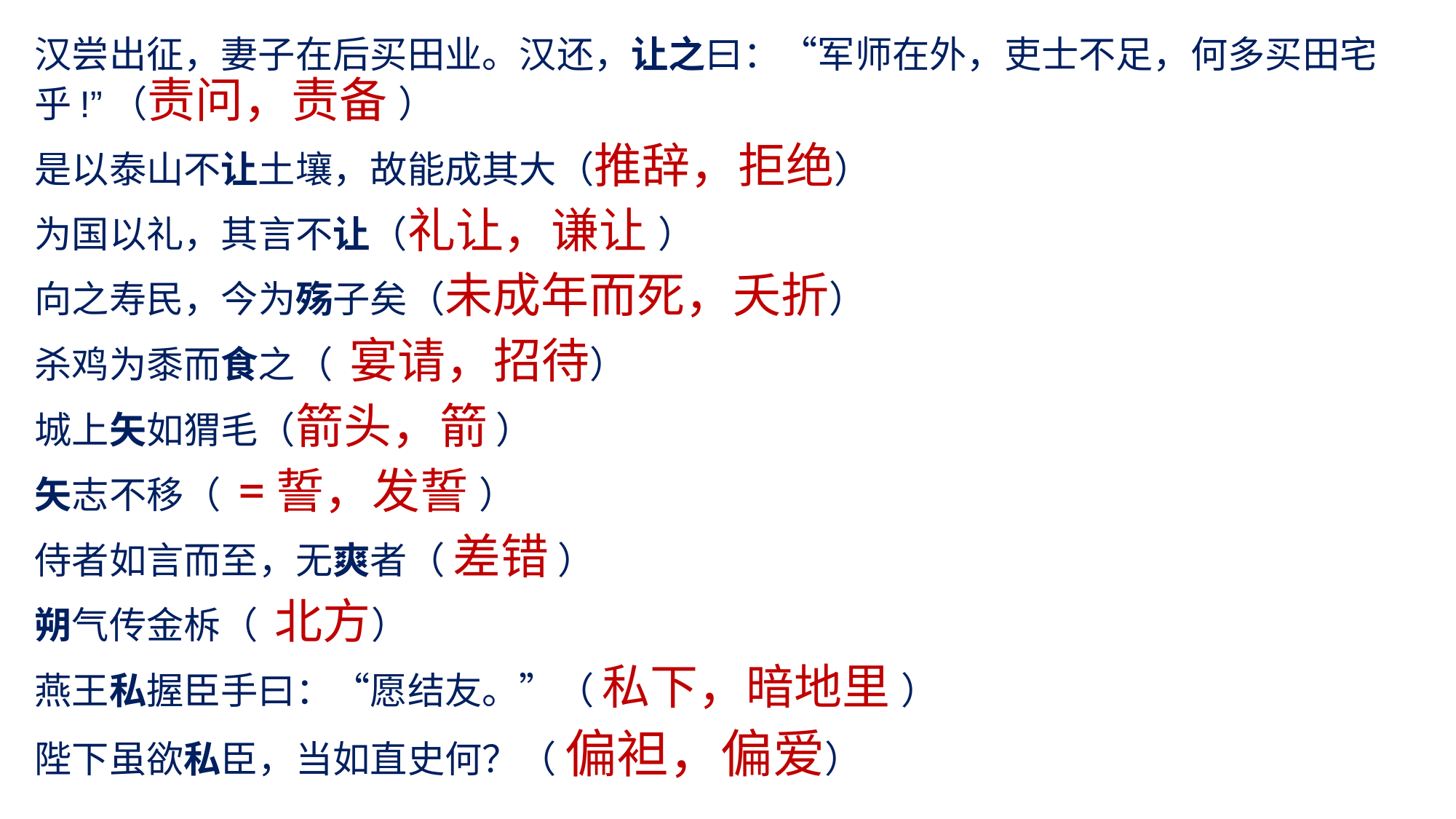

汉尝出征，妻子在后买田业。汉还，让之曰：“军师在外，吏士不足，何多买田宅乎!”（责问，责备 ）
是以泰山不让土壤，故能成其大（推辞，拒绝）
为国以礼，其言不让（礼让，谦让 ）
向之寿民，今为殇子矣（未成年而死，夭折）
杀鸡为黍而食之（  宴请，招待）
城上矢如猬毛（箭头，箭 ）
矢志不移（ =誓，发誓 ）
侍者如言而至，无爽者（ 差错 ）
朔气传金柝（  北方）
燕王私握臣手曰：“愿结友。”（ 私下，暗地里 ）
陛下虽欲私臣，当如直史何？（ 偏袒，偏爱）